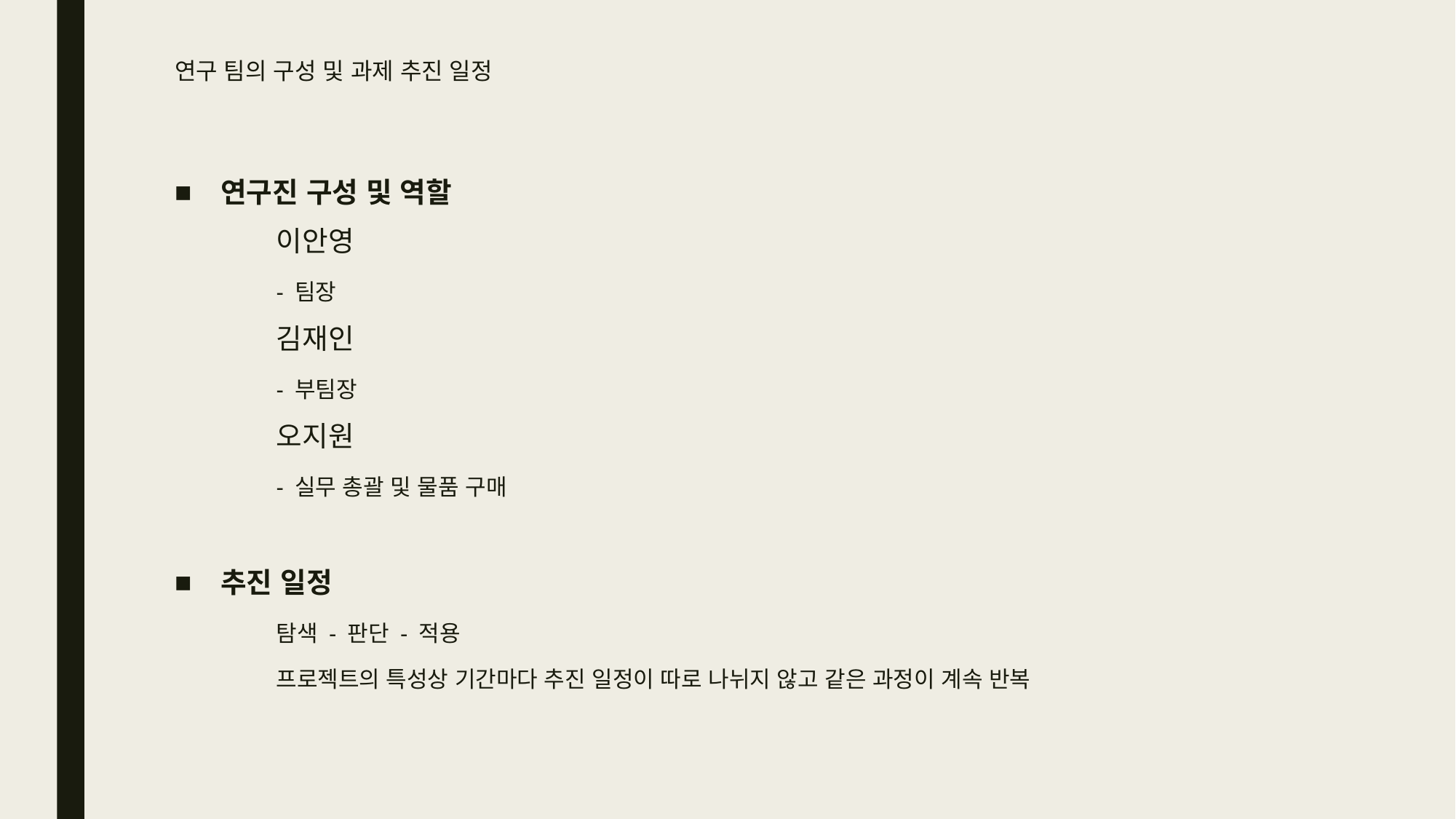

# 연구 팀의 구성 및 과제 추진 일정
연구진 구성 및 역할
	이안영
	- 팀장
	김재인
	- 부팀장
	오지원
	- 실무 총괄 및 물품 구매

추진 일정
	탐색 - 판단 - 적용
	프로젝트의 특성상 기간마다 추진 일정이 따로 나뉘지 않고 같은 과정이 계속 반복